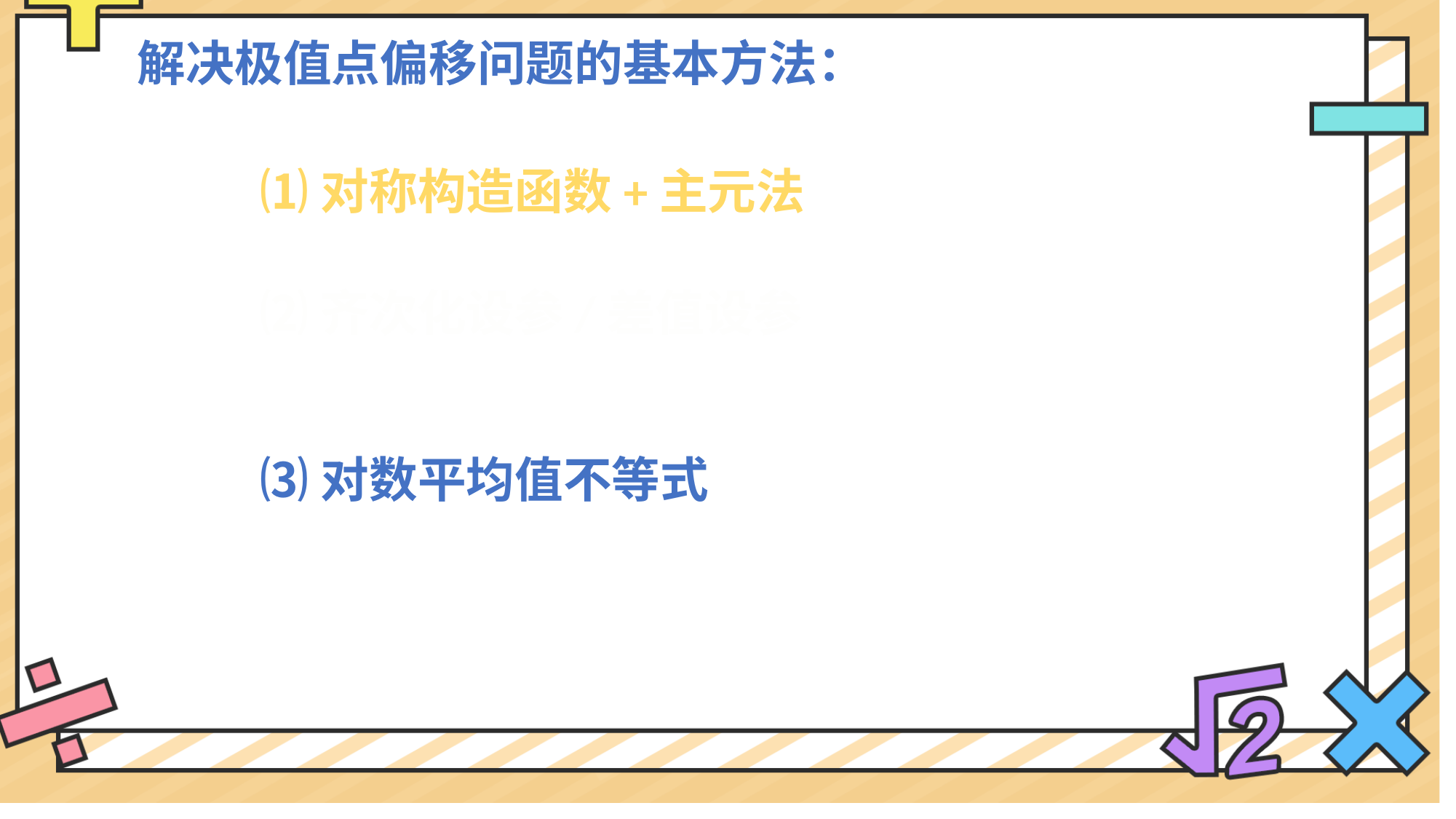

解决极值点偏移问题的基本方法：

⑴对称构造函数+主元法
⑵齐次化设参/差值设参
⑶对数平均值不等式